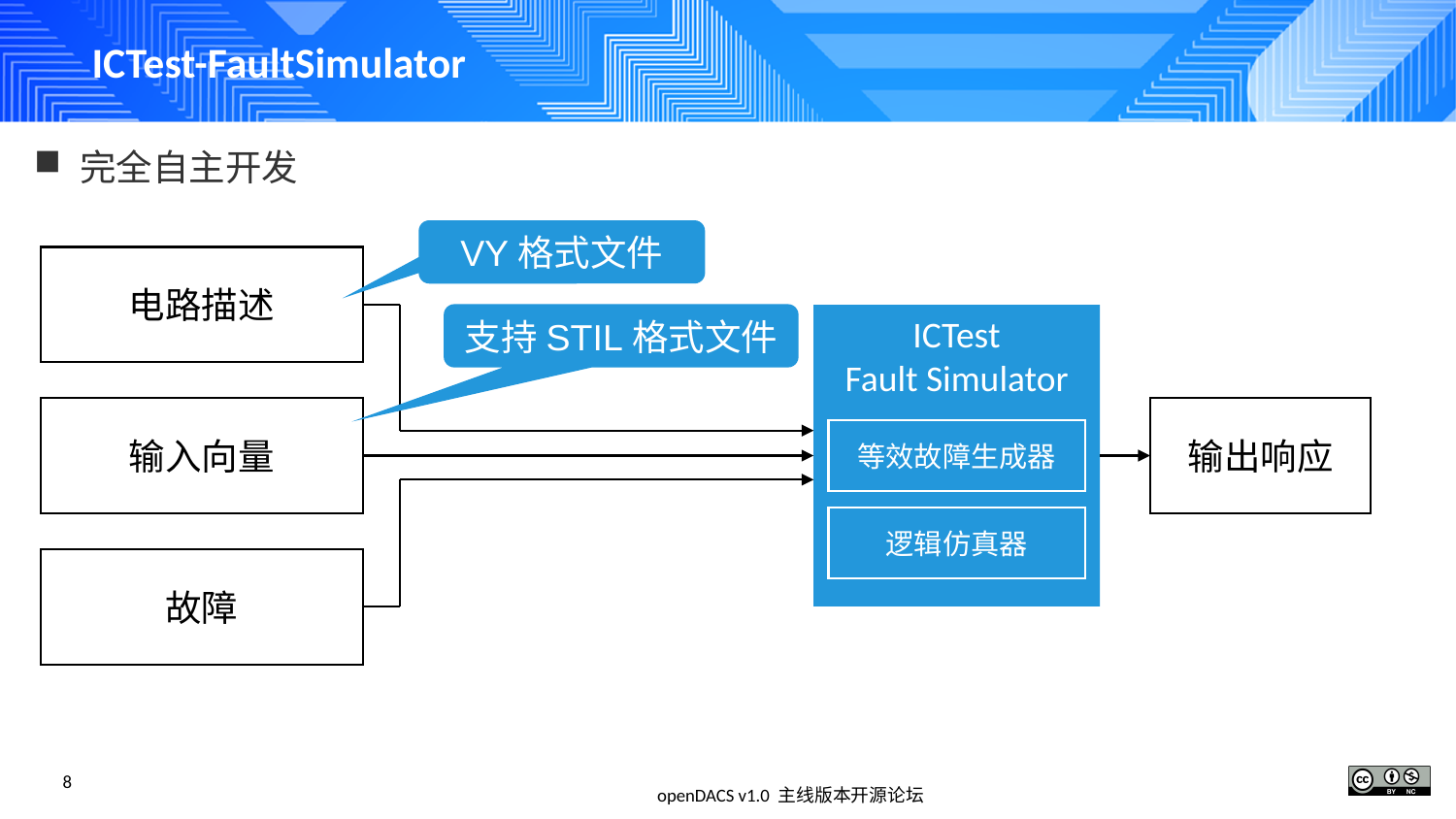

# ICTest-FaultSimulator
完全自主开发
VY格式文件
电路描述
支持STIL格式文件
ICTest
Fault Simulator
输入向量
输出响应
等效故障生成器
逻辑仿真器
故障
8